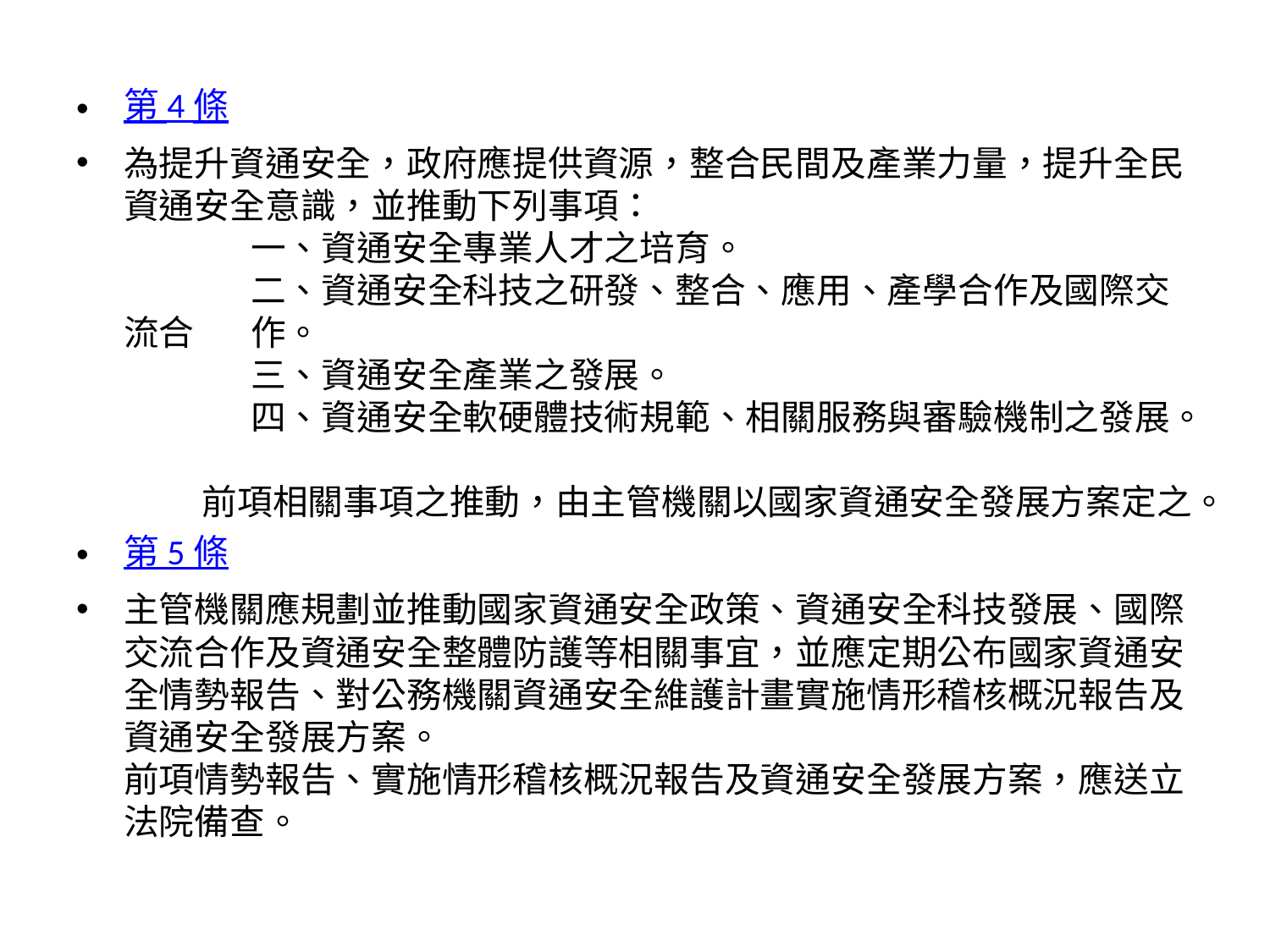

第 4 條
為提升資通安全，政府應提供資源，整合民間及產業力量，提升全民資通安全意識，並推動下列事項：
	一、資通安全專業人才之培育。
	二、資通安全科技之研發、整合、應用、產學合作及國際交流合	作。
	三、資通安全產業之發展。
	四、資通安全軟硬體技術規範、相關服務與審驗機制之發展。
          前項相關事項之推動，由主管機關以國家資通安全發展方案定之。
第 5 條
主管機關應規劃並推動國家資通安全政策、資通安全科技發展、國際交流合作及資通安全整體防護等相關事宜，並應定期公布國家資通安全情勢報告、對公務機關資通安全維護計畫實施情形稽核概況報告及資通安全發展方案。
前項情勢報告、實施情形稽核概況報告及資通安全發展方案，應送立法院備查。